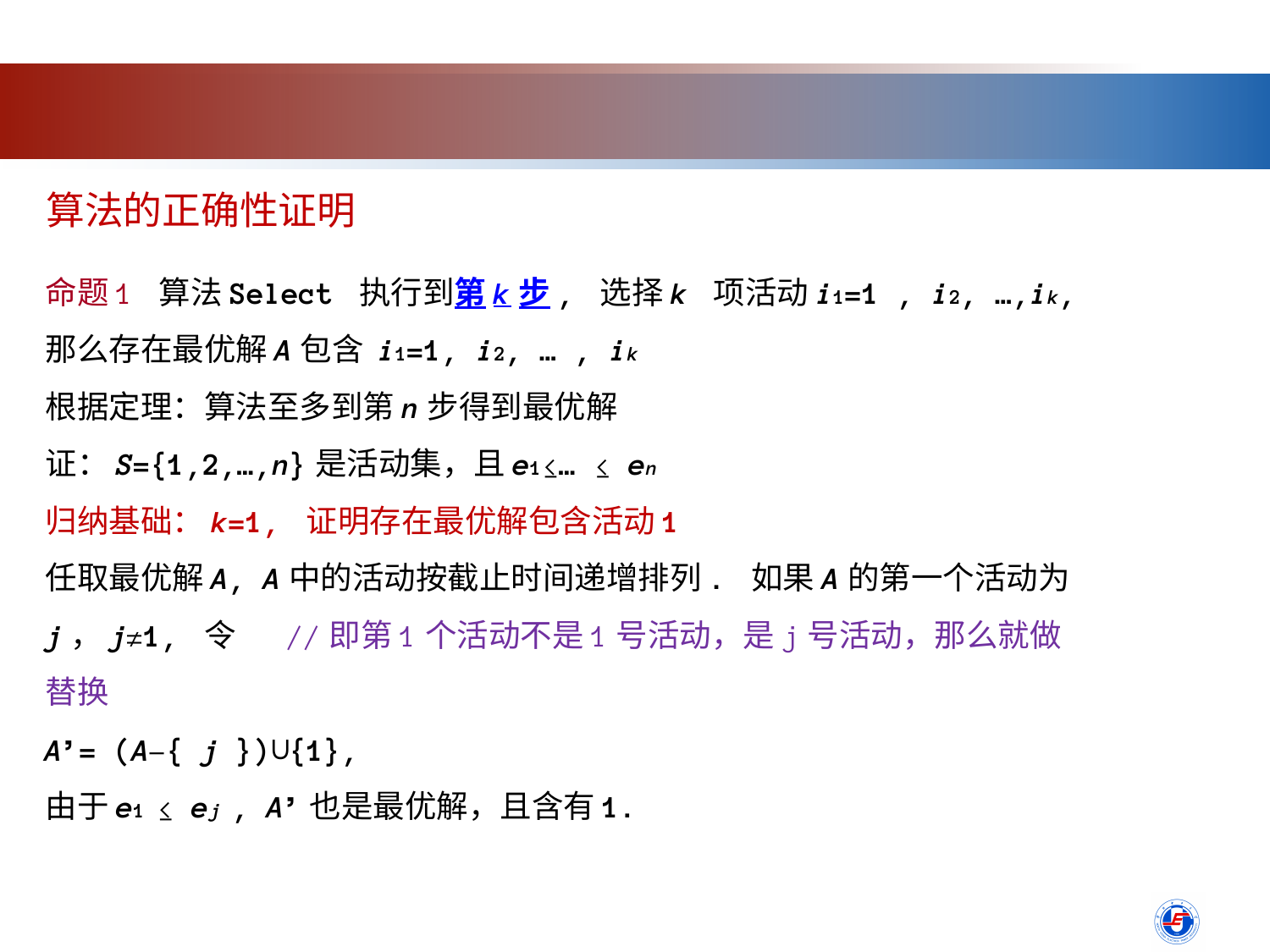

算法的正确性证明
命题1 算法Select 执行到第k步, 选择k 项活动i1=1 , i2, …,ik, 那么存在最优解A包含 i1=1, i2, … , ik
根据定理：算法至多到第n步得到最优解
证：S={1,2,…,n}是活动集，且e1≤… ≤ en
归纳基础：k=1, 证明存在最优解包含活动1
任取最优解A, A中的活动按截止时间递增排列. 如果A的第一个活动为j，j≠1, 令      //即第1个活动不是1号活动，是j号活动，那么就做替换
A’= (A−{ j })∪{1},
由于e1 ≤ ej , A’也是最优解，且含有1.